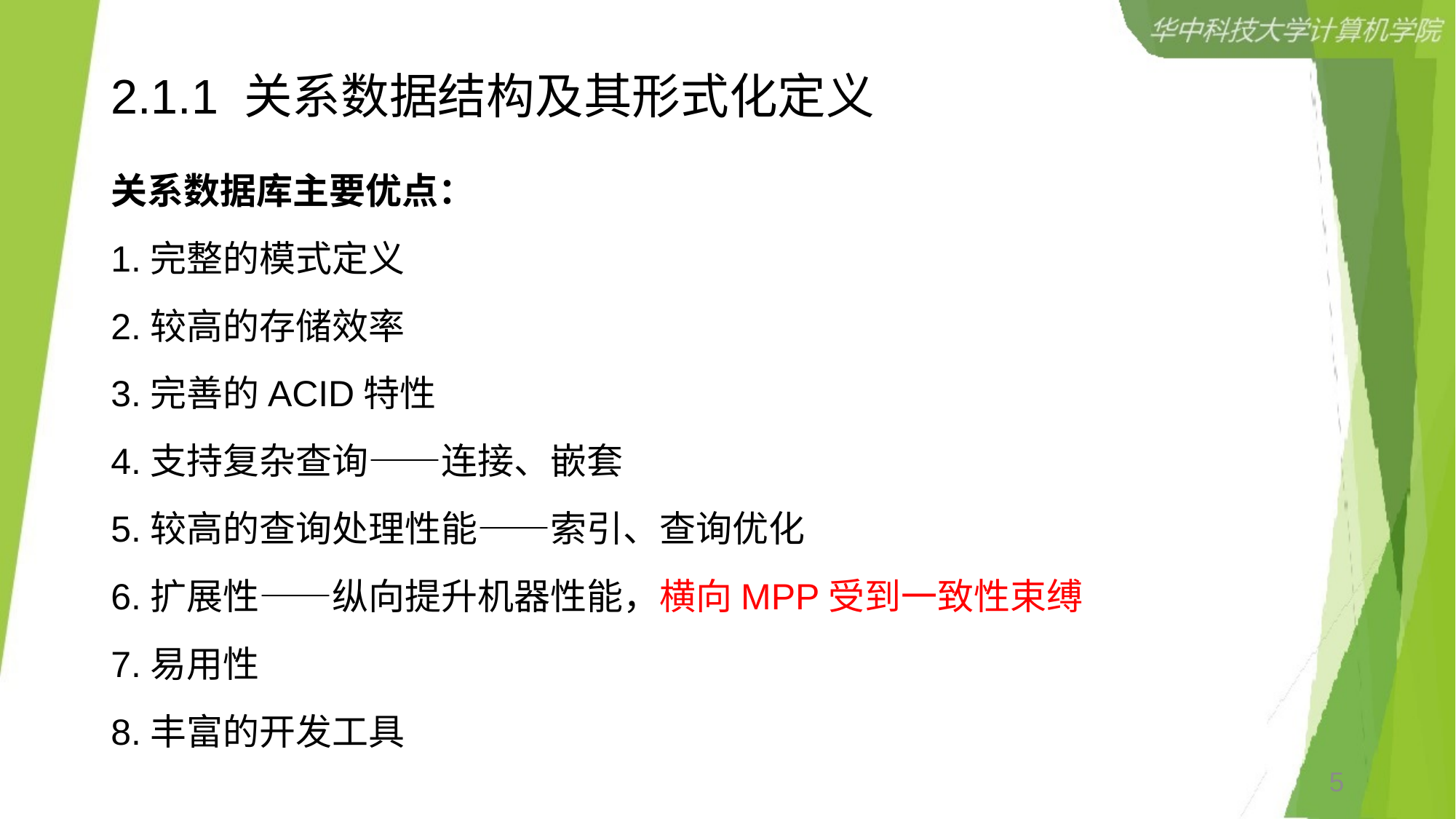

# 2.1.1 关系数据结构及其形式化定义
关系数据库主要优点：
1.完整的模式定义
2.较高的存储效率
3.完善的ACID特性
4.支持复杂查询——连接、嵌套
5.较高的查询处理性能——索引、查询优化
6.扩展性——纵向提升机器性能，横向MPP受到一致性束缚
7.易用性
8.丰富的开发工具
5